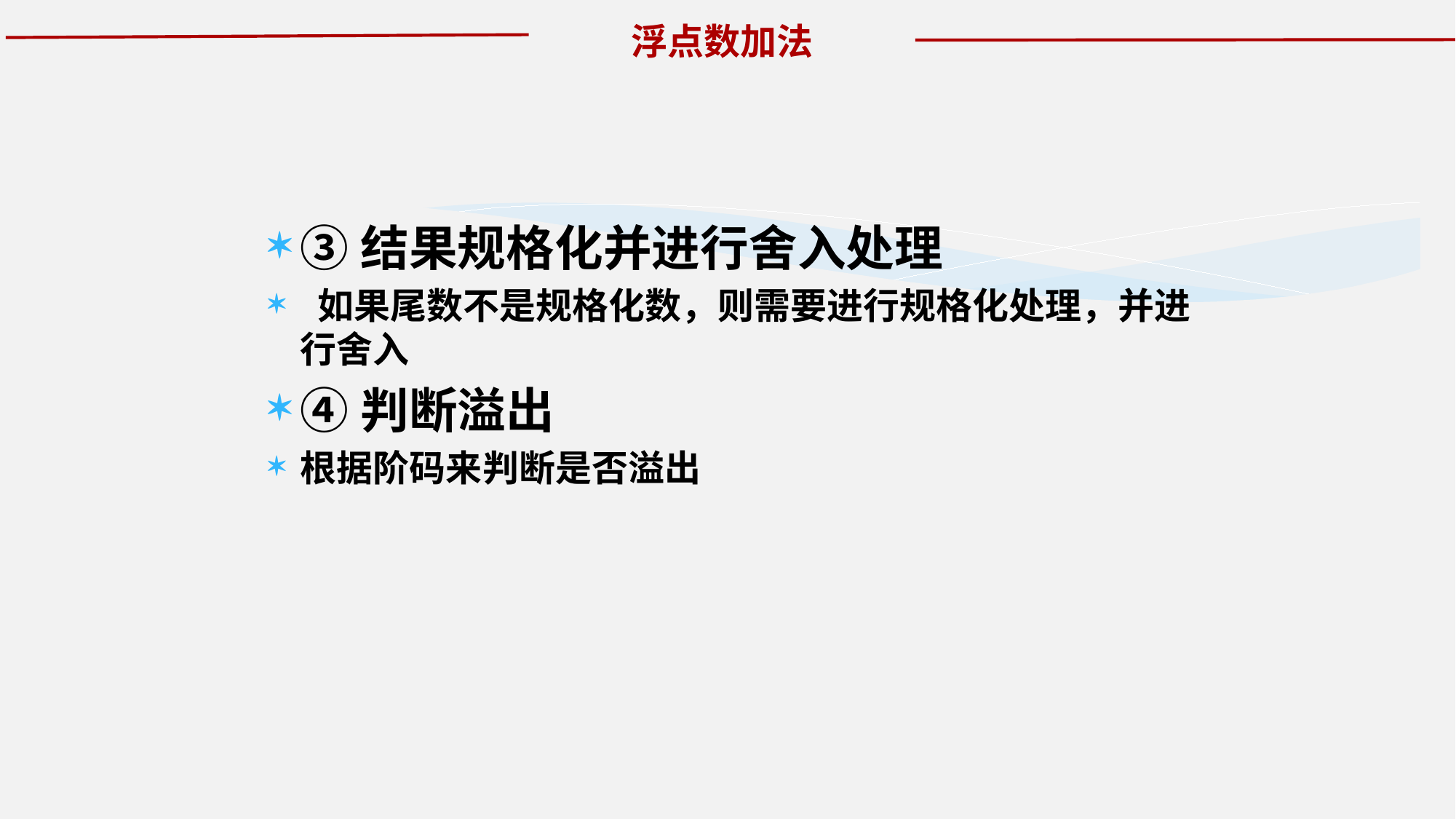

浮点数加法
③结果规格化并进行舍入处理
 如果尾数不是规格化数，则需要进行规格化处理，并进行舍入
④判断溢出
根据阶码来判断是否溢出